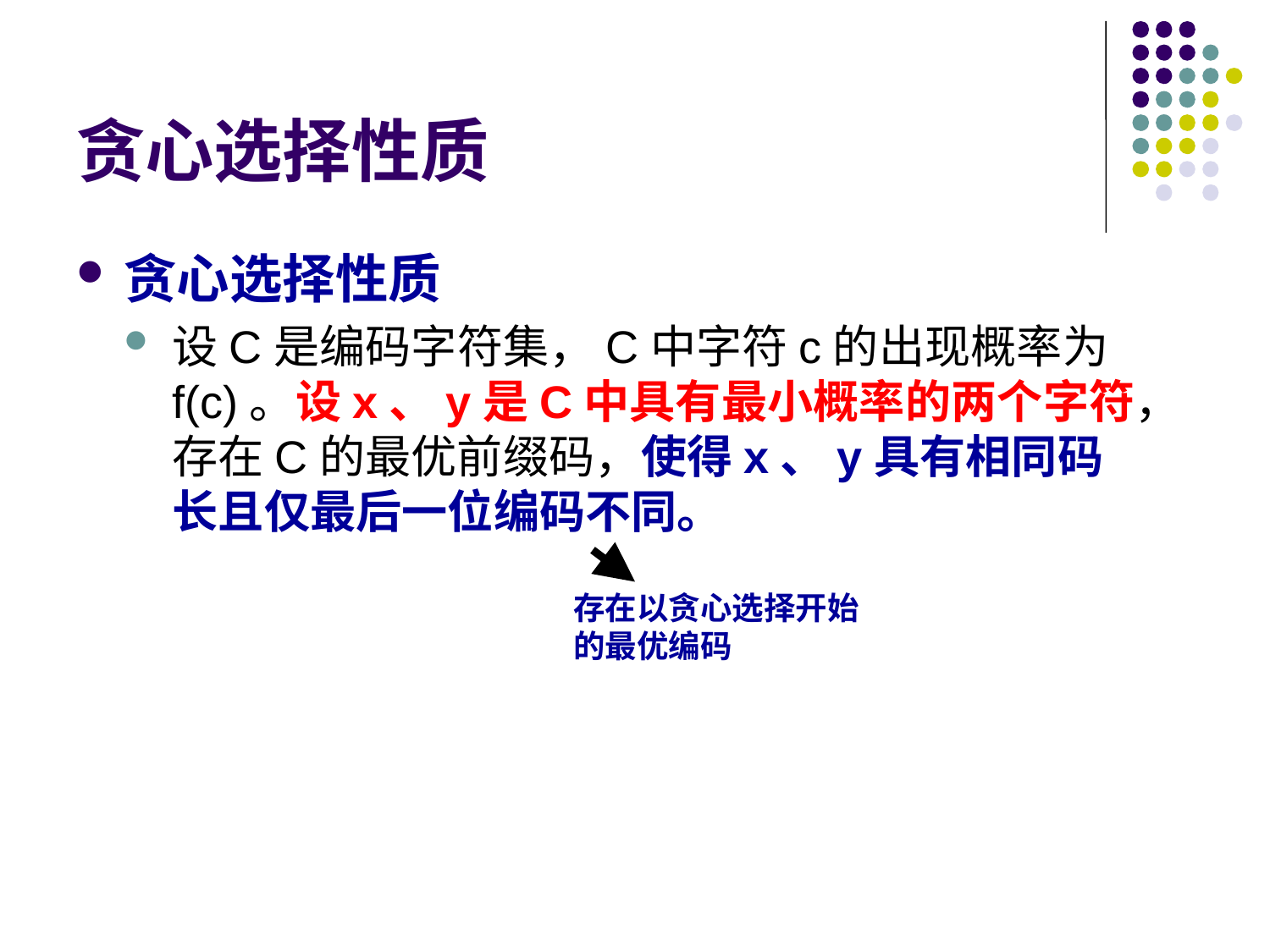

# 贪心选择性质
贪心选择性质
设C是编码字符集，C中字符c的出现概率为f(c)。设x、y是C中具有最小概率的两个字符，存在C的最优前缀码，使得x、y具有相同码长且仅最后一位编码不同。

存在以贪心选择开始的最优编码